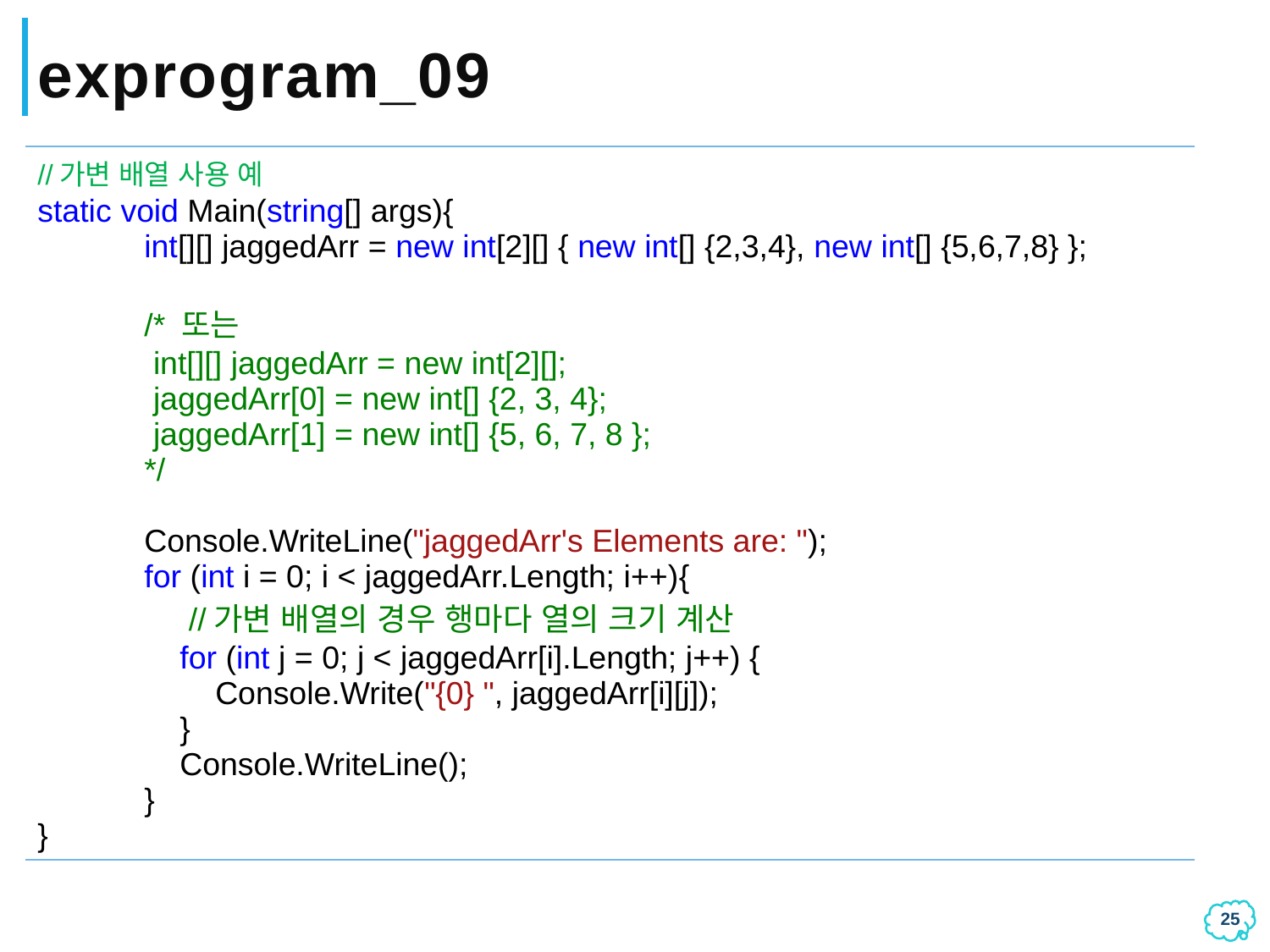

# exprogram_09
| //가변 배열 사용 예 static void Main(string[] args){ int[][] jaggedArr = new int[2][] { new int[] {2,3,4}, new int[] {5,6,7,8} }; /\* 또는 int[][] jaggedArr = new int[2][]; jaggedArr[0] = new int[] {2, 3, 4}; jaggedArr[1] = new int[] {5, 6, 7, 8 }; \*/ Console.WriteLine("jaggedArr's Elements are: "); for (int i = 0; i < jaggedArr.Length; i++){ //가변 배열의 경우 행마다 열의 크기 계산 for (int j = 0; j < jaggedArr[i].Length; j++) { Console.Write("{0} ", jaggedArr[i][j]); } Console.WriteLine(); } } |
| --- |
25